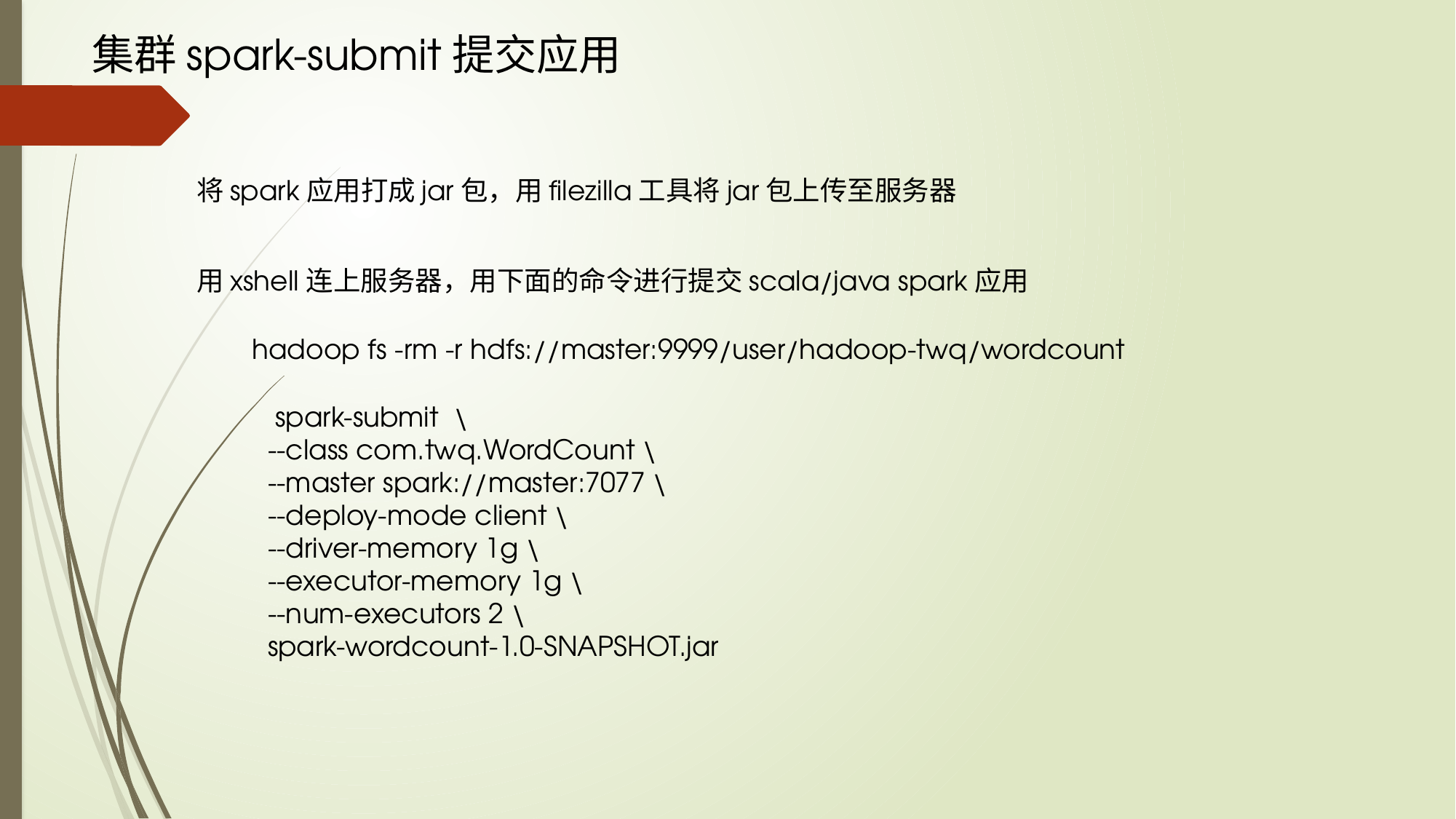

集群spark-submit提交应用
将spark应用打成jar包，用filezilla工具将jar包上传至服务器
用xshell连上服务器，用下面的命令进行提交scala/java spark应用
hadoop fs -rm -r hdfs://master:9999/user/hadoop-twq/wordcount
 spark-submit  \
--class com.twq.WordCount \
--master spark://master:7077 \
--deploy-mode client \
--driver-memory 1g \
--executor-memory 1g \
--num-executors 2 \
spark-wordcount-1.0-SNAPSHOT.jar